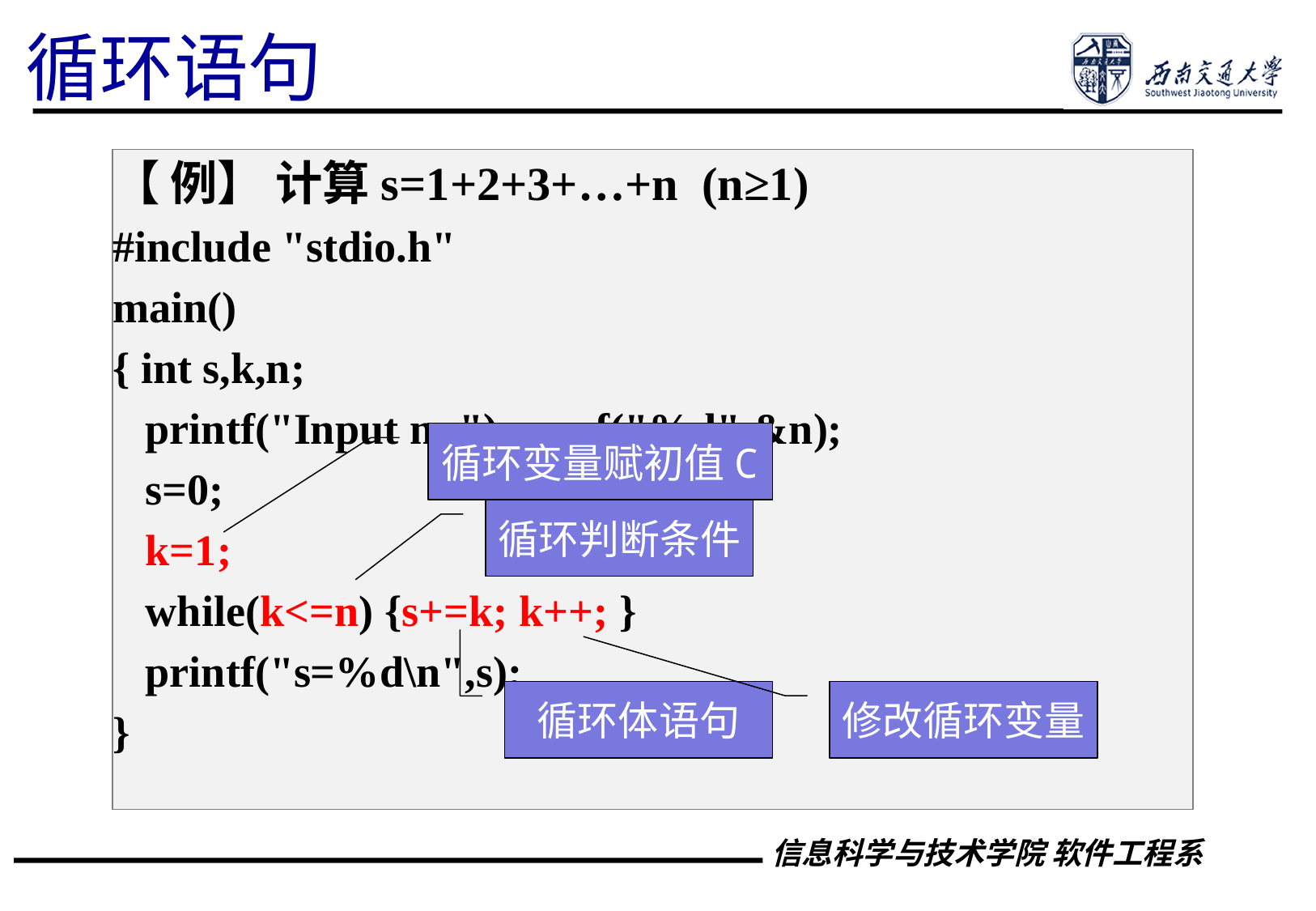

循环语句
【 例】 计算s=1+2+3+…+n  (n≥1)
#include "stdio.h"
main()
{ int s,k,n;
   printf("Input n=");scanf("%d",&n);
   s=0;
   k=1;
   while(k<=n) {s+=k; k++; }
   printf("s=%d\n",s);
}
循环变量赋初值C
循环判断条件
修改循环变量
循环体语句